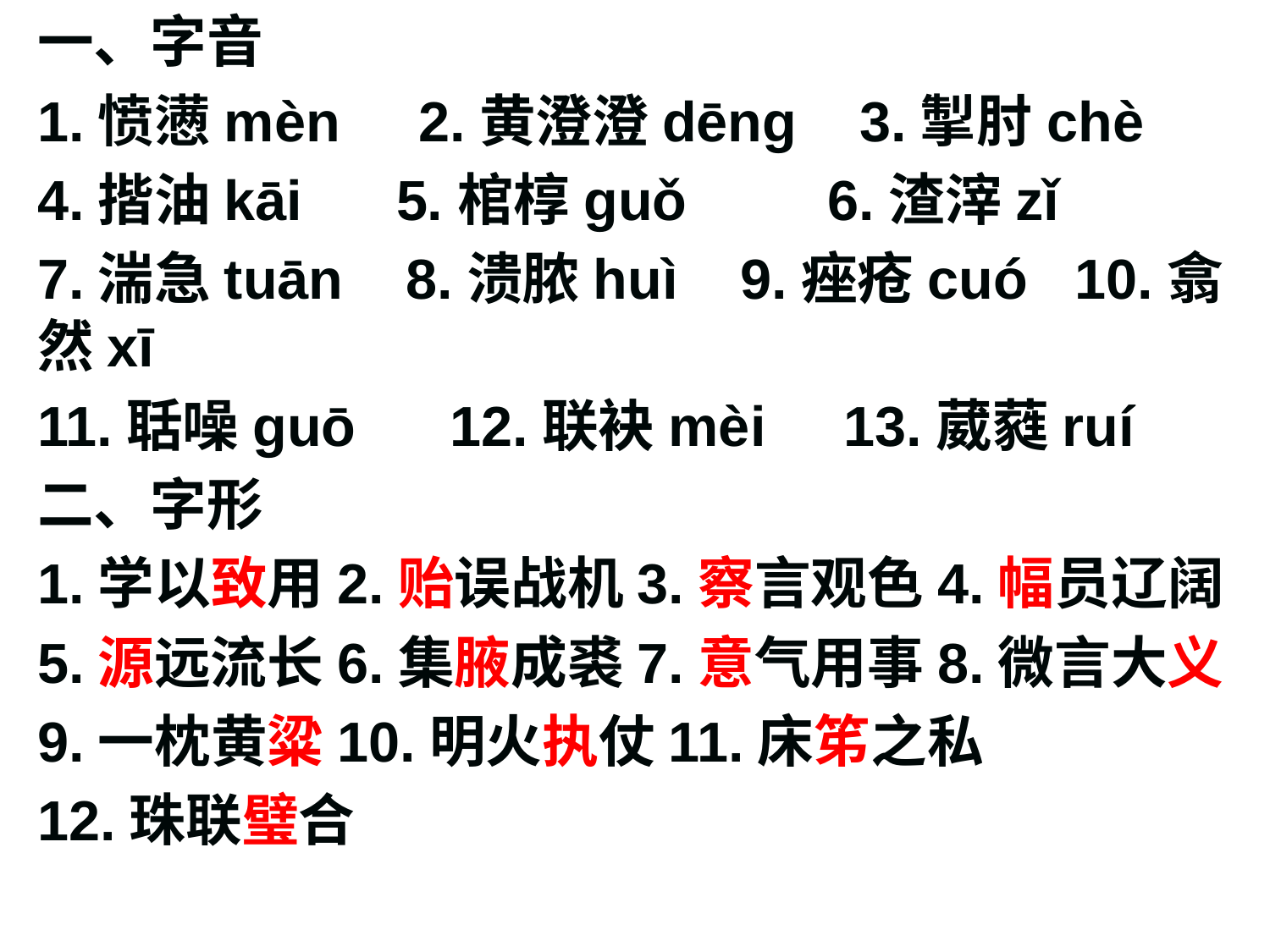

一、字音
1.愤懑mèn     2.黄澄澄dēng    3.掣肘chè
4.揩油kāi      5.棺椁guǒ         6.渣滓zǐ
7.湍急tuān    8.溃脓huì    9.痤疮cuó   10.翕然xī
11.聒噪guō      12.联袂mèi     13.葳蕤ruí
二、字形
1.学以致用2.贻误战机3.察言观色4.幅员辽阔
5.源远流长6.集腋成裘7.意气用事8.微言大义
9.一枕黄粱10.明火执仗11.床笫之私
12.珠联璧合